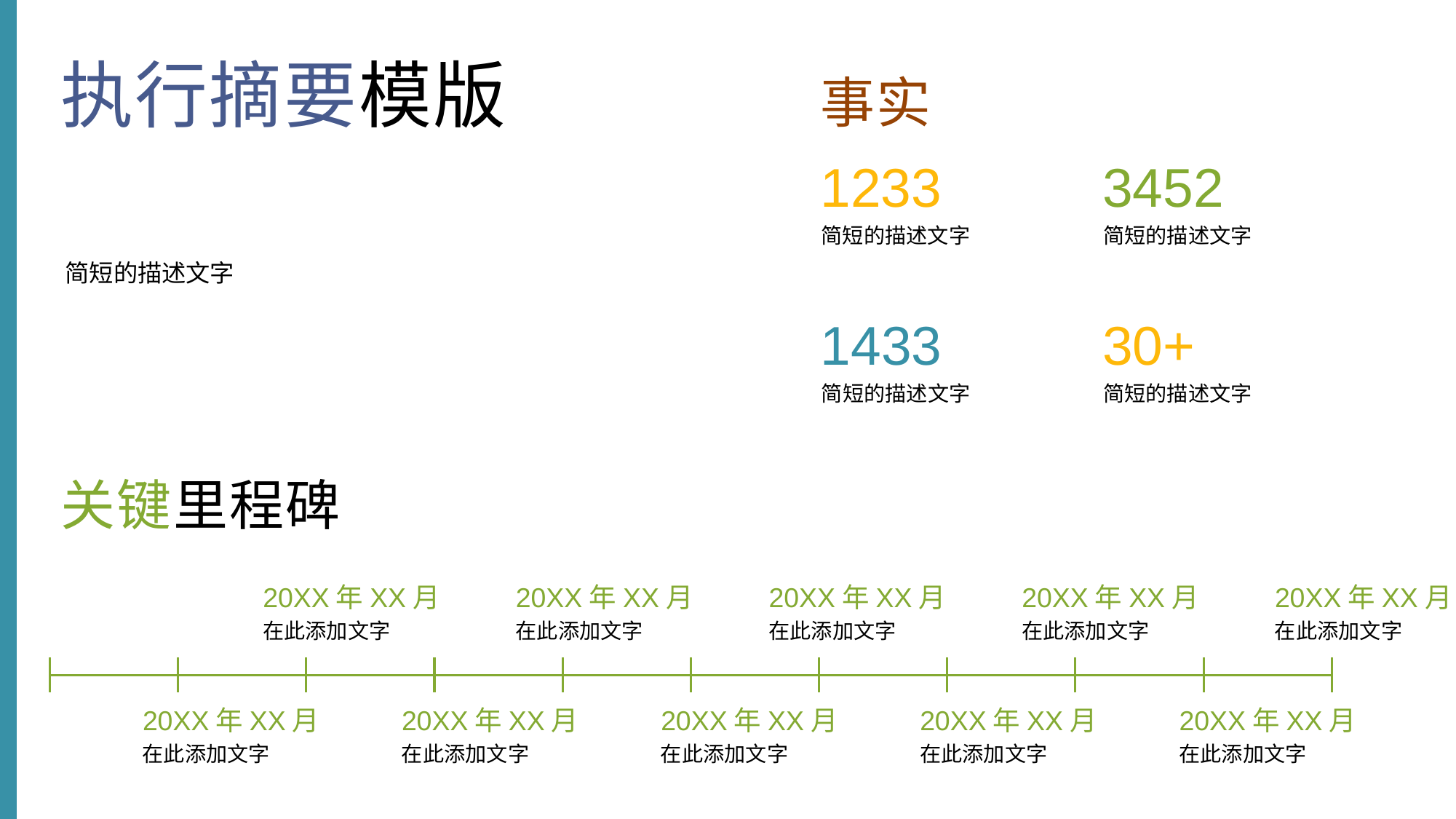

# 执行摘要模版
事实
1233
3452
简短的描述文字
简短的描述文字
简短的描述文字
1433
30+
简短的描述文字
简短的描述文字
关键里程碑
20XX年XX月
在此添加文字
20XX年XX月
在此添加文字
20XX年XX月
在此添加文字
20XX年XX月
在此添加文字
20XX年XX月
在此添加文字
20XX年XX月
在此添加文字
20XX年XX月
在此添加文字
20XX年XX月
在此添加文字
20XX年XX月
在此添加文字
20XX年XX月
在此添加文字